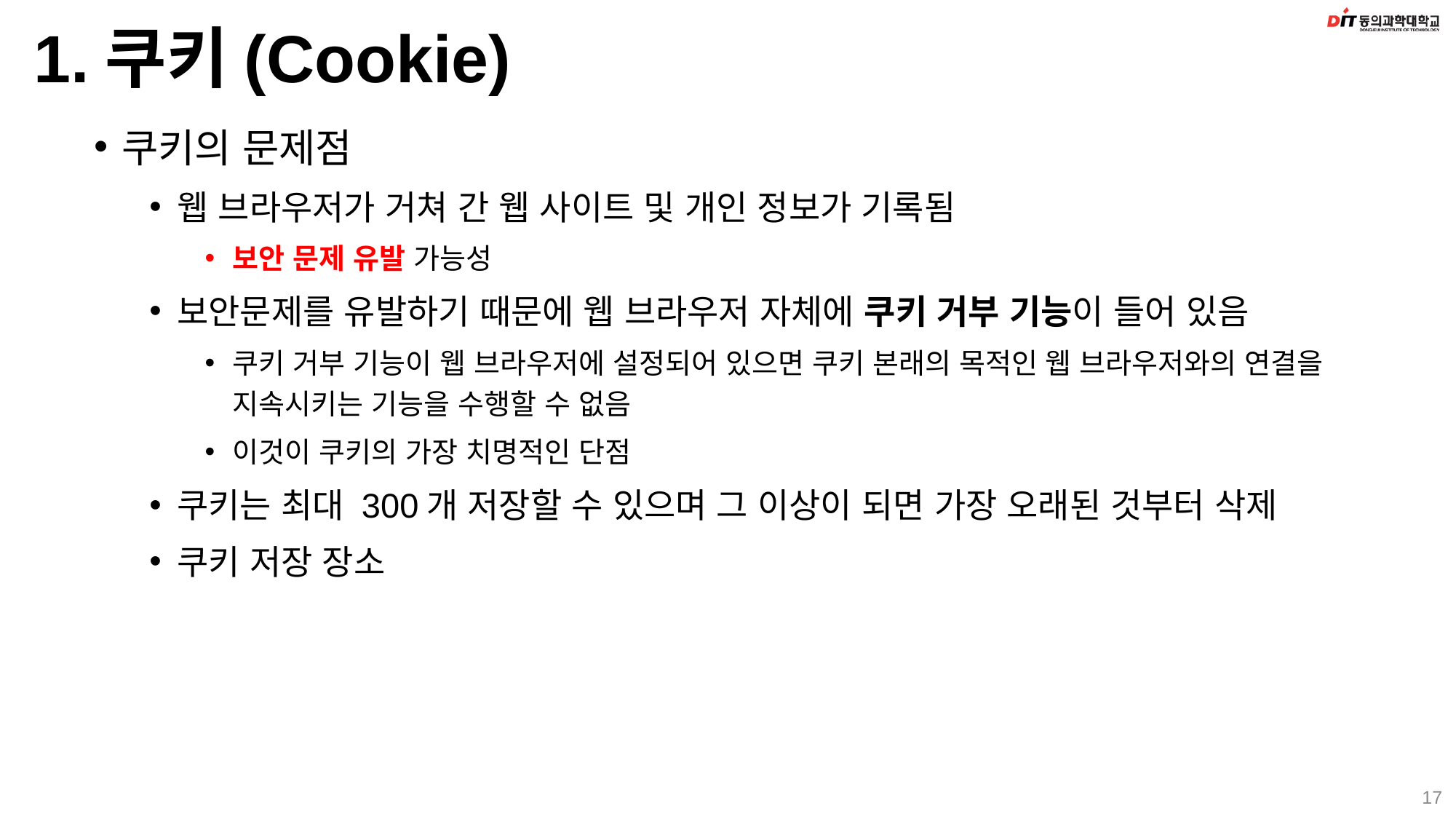

# 1.쿠키(Cookie)
쿠키의 문제점
웹 브라우저가 거쳐 간 웹 사이트 및 개인 정보가 기록됨
보안 문제 유발 가능성
보안문제를 유발하기 때문에 웹 브라우저 자체에 쿠키 거부 기능이 들어 있음
쿠키 거부 기능이 웹 브라우저에 설정되어 있으면 쿠키 본래의 목적인 웹 브라우저와의 연결을 지속시키는 기능을 수행할 수 없음
이것이 쿠키의 가장 치명적인 단점
쿠키는 최대 300개 저장할 수 있으며 그 이상이 되면 가장 오래된 것부터 삭제
쿠키 저장 장소
17